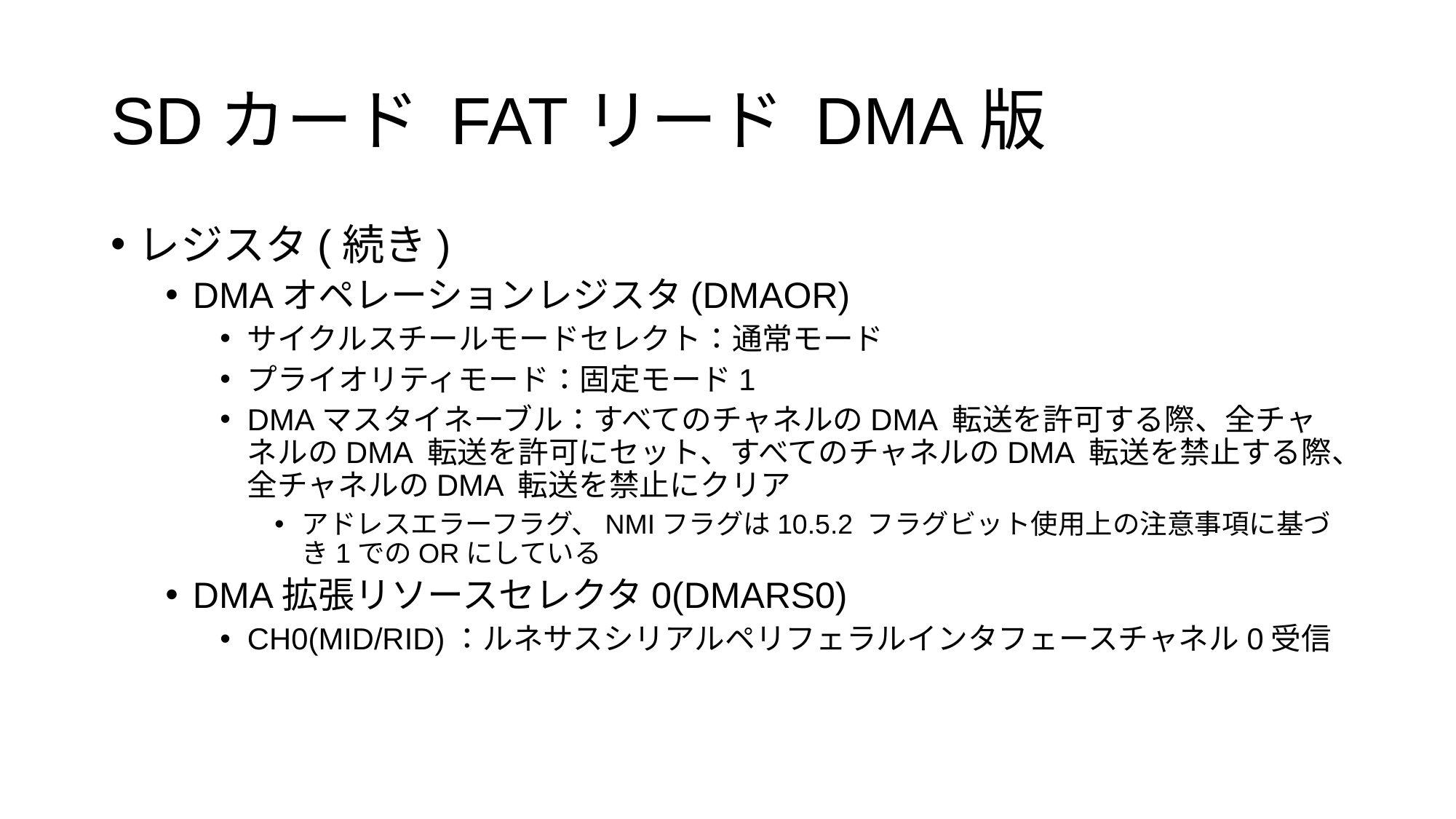

# SDカード FATリード DMA版
レジスタ(続き)
DMAオペレーションレジスタ(DMAOR)
サイクルスチールモードセレクト：通常モード
プライオリティモード：固定モード1
DMAマスタイネーブル：すべてのチャネルのDMA 転送を許可する際、全チャネルのDMA 転送を許可にセット、すべてのチャネルのDMA 転送を禁止する際、全チャネルのDMA 転送を禁止にクリア
アドレスエラーフラグ、NMIフラグは10.5.2 フラグビット使用上の注意事項に基づき1でのORにしている
DMA拡張リソースセレクタ0(DMARS0)
CH0(MID/RID)：ルネサスシリアルペリフェラルインタフェースチャネル0受信